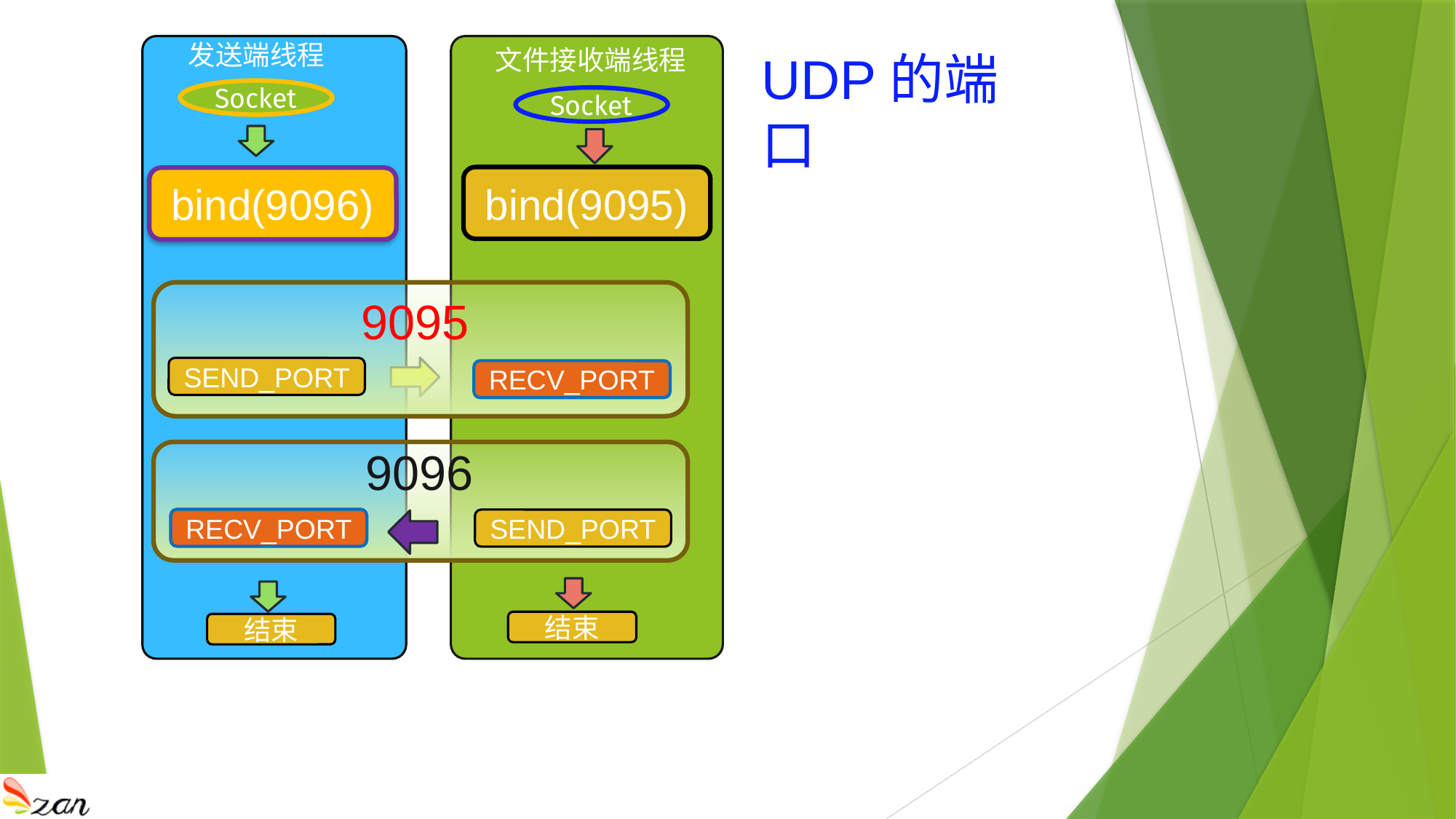

发送端线程

文件接收端线程
UDP的端口
Socket
Socket

bind(9095)
bind(9096)

9095

SEND_PORT
RECV_PORT
9096

RECV_PORT
SEND_PORT

结束
结束